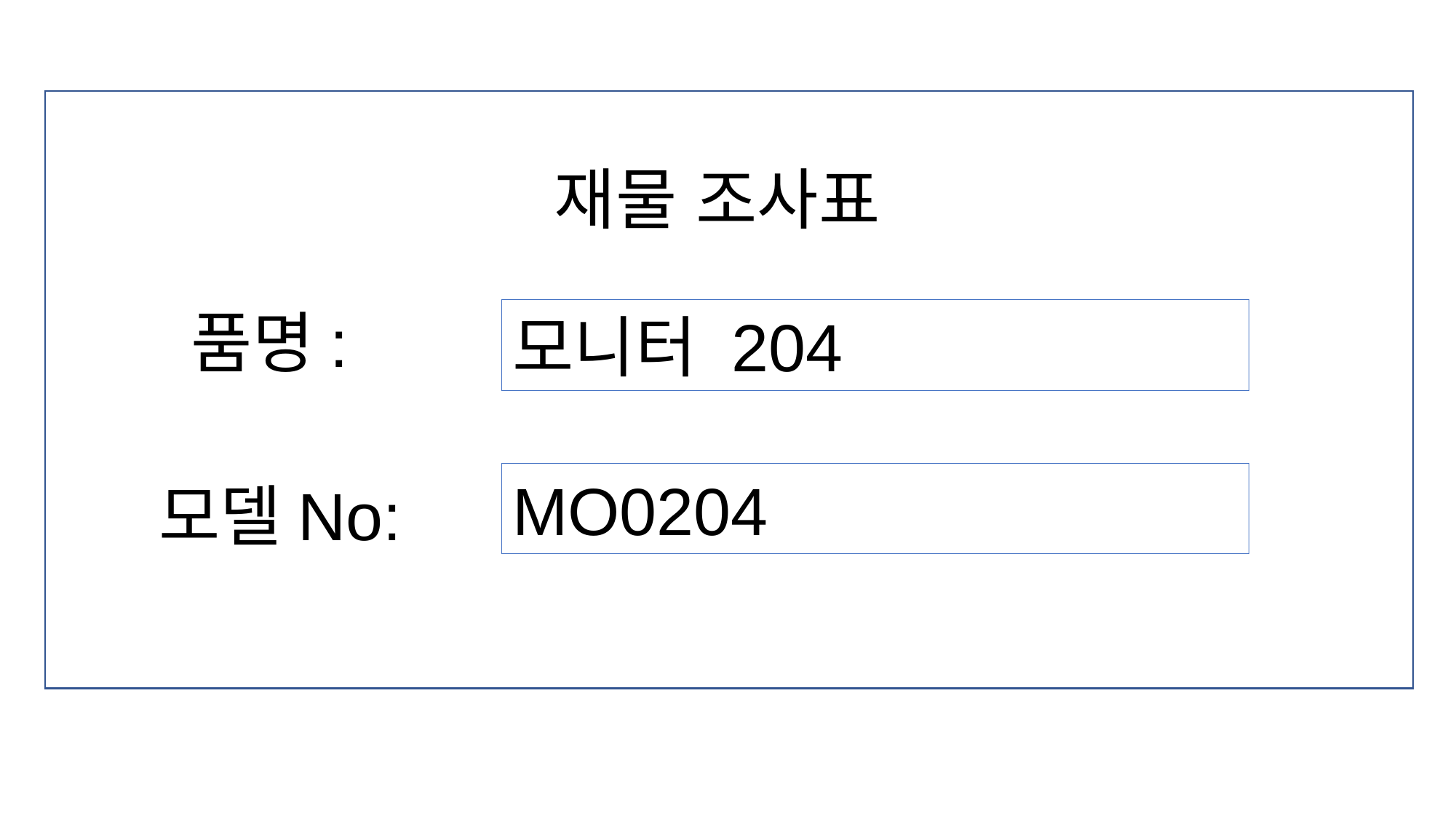

재물 조사표
품명:
모니터 204
MO0204
모델No: